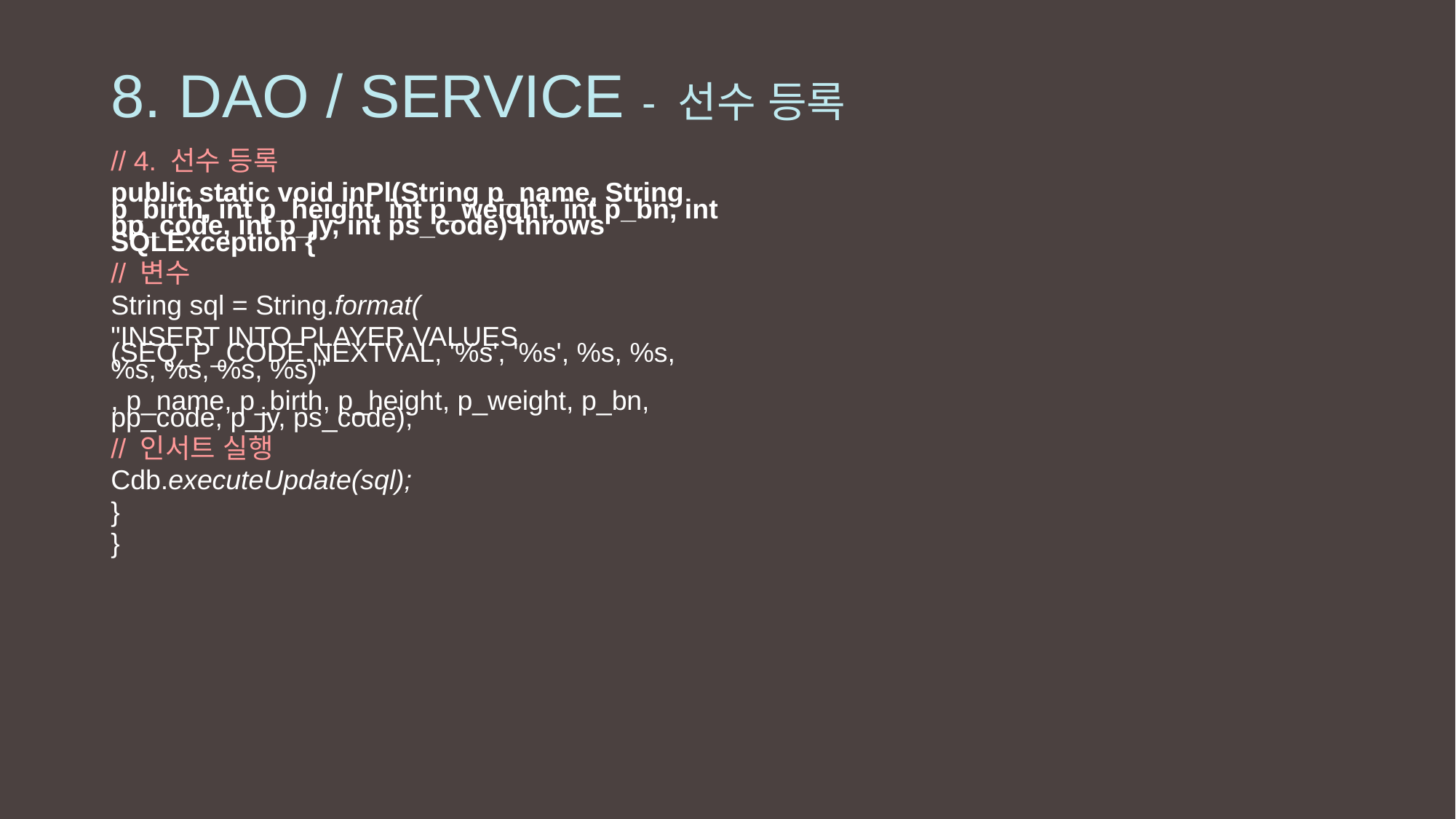

# 8. DAO / SERVICE - 선수 등록
// 4. 선수 등록
public static void inPl(String p_name, String p_birth, int p_height, int p_weight, int p_bn, int pp_code, int p_jy, int ps_code) throws SQLException {
// 변수
String sql = String.format(
"INSERT INTO PLAYER VALUES (SEQ_P_CODE.NEXTVAL, '%s', '%s', %s, %s, %s, %s, %s, %s)"
, p_name, p_birth, p_height, p_weight, p_bn, pp_code, p_jy, ps_code);
// 인서트 실행
Cdb.executeUpdate(sql);
}
}